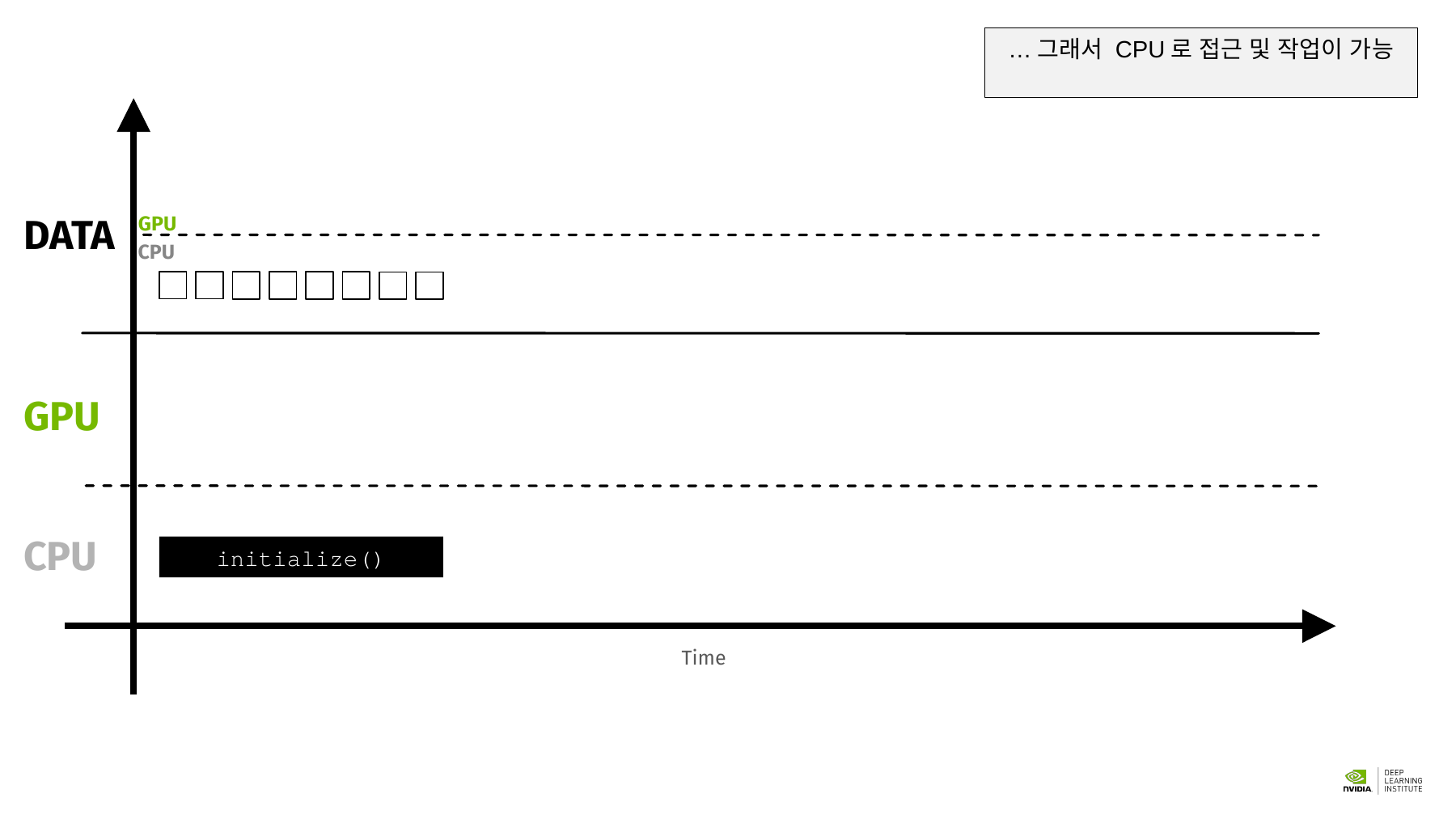

…그래서 CPU로 접근 및 작업이 가능
TIME
GPU
DATA
CPU

GPU
CPU
initialize()
Time